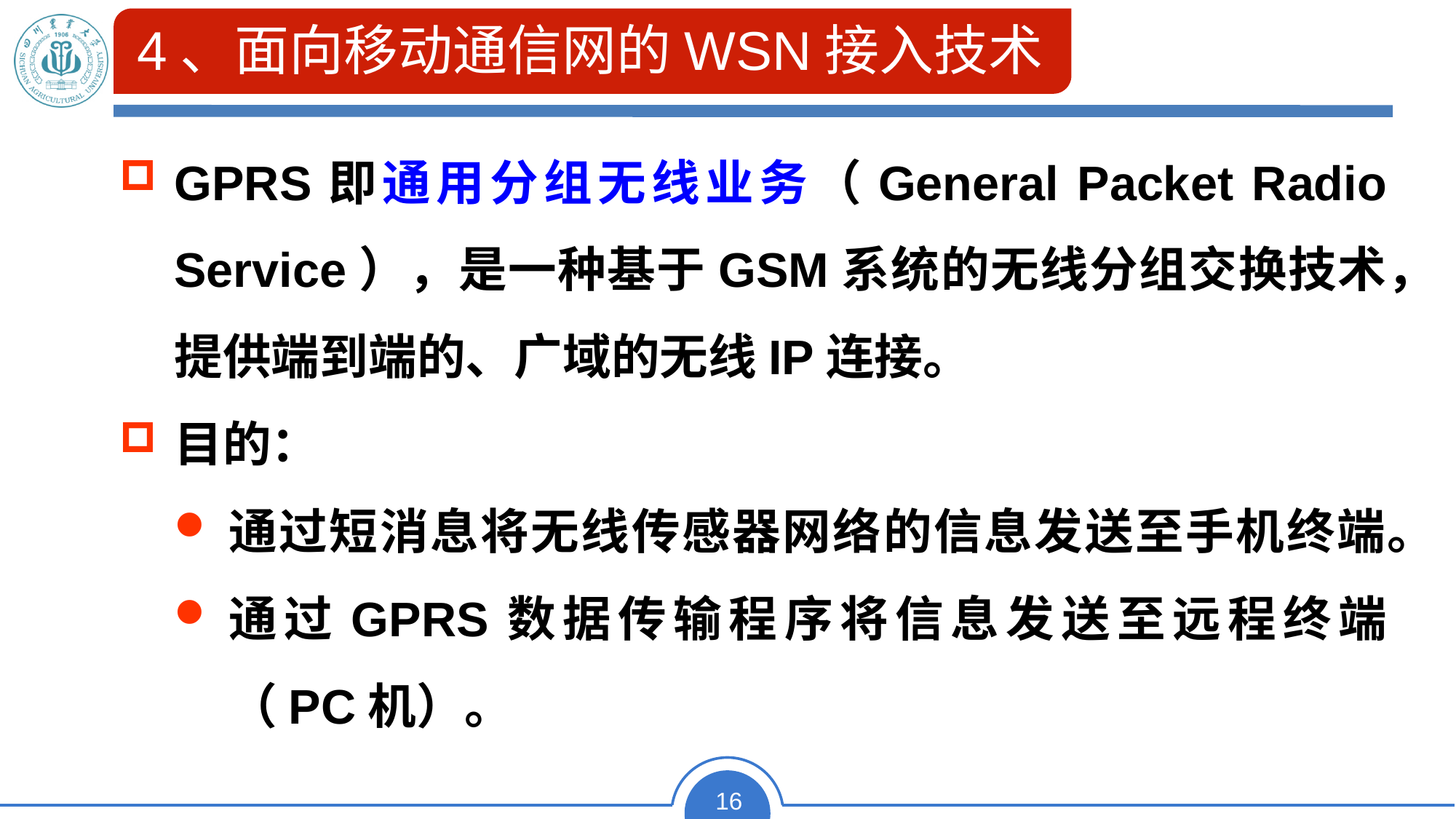

# 4、面向移动通信网的WSN接入技术
GPRS即通用分组无线业务（General Packet Radio Service），是一种基于GSM系统的无线分组交换技术，提供端到端的、广域的无线IP连接。
目的：
通过短消息将无线传感器网络的信息发送至手机终端。
通过GPRS数据传输程序将信息发送至远程终端（PC机）。